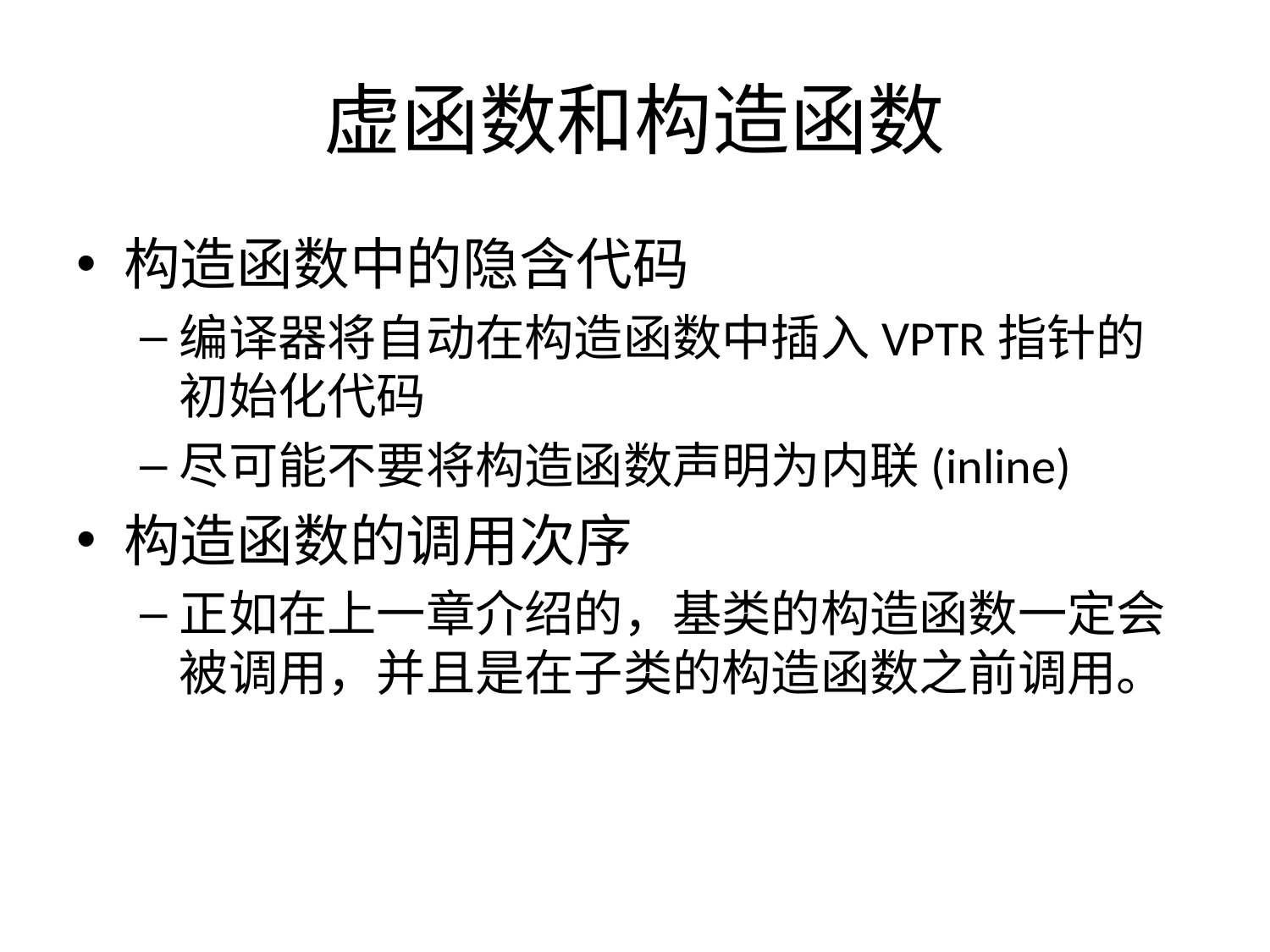

# 虚函数和构造函数
构造函数中的隐含代码
编译器将自动在构造函数中插入VPTR指针的初始化代码
尽可能不要将构造函数声明为内联(inline)
构造函数的调用次序
正如在上一章介绍的，基类的构造函数一定会被调用，并且是在子类的构造函数之前调用。